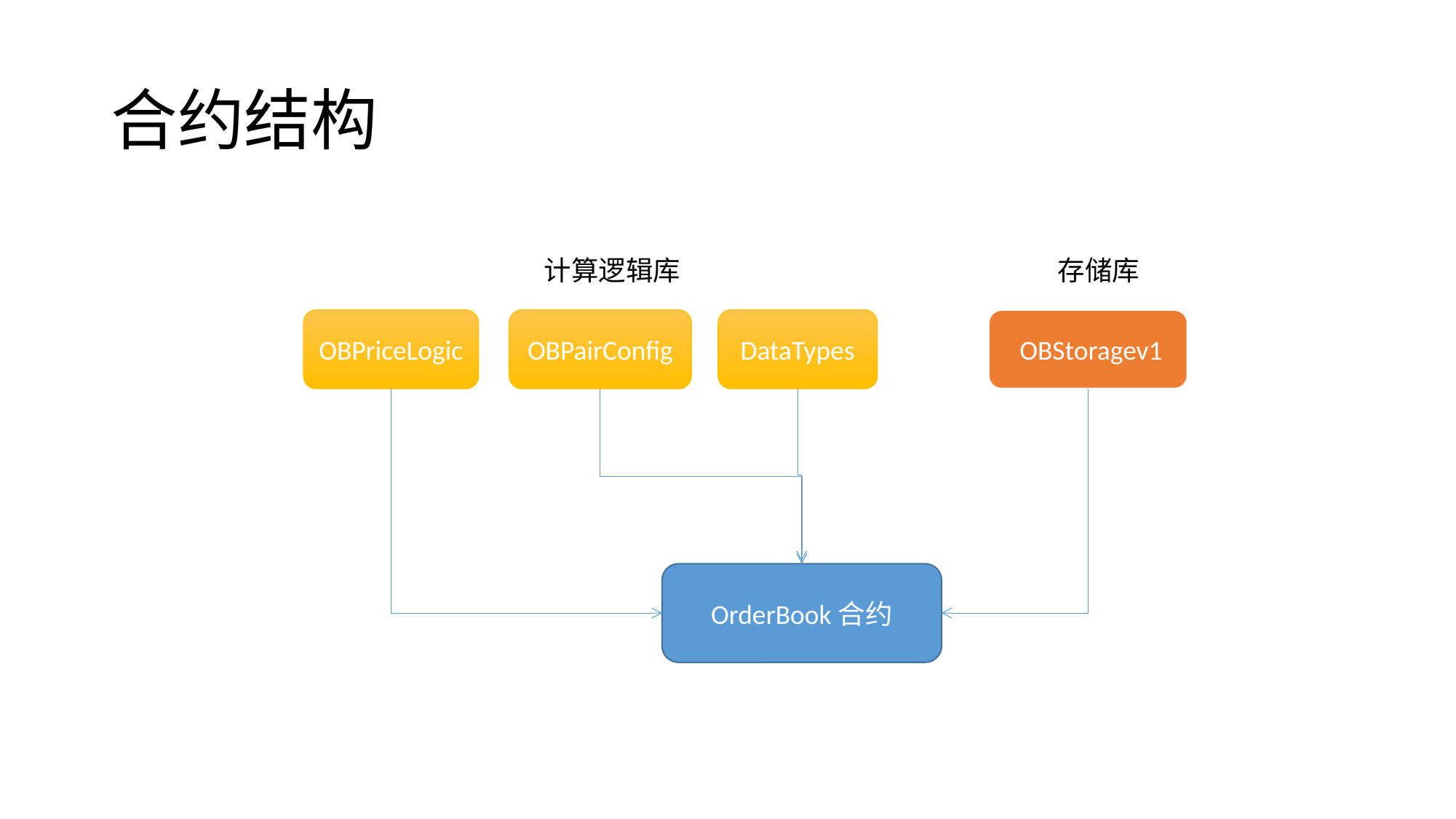

# 合约结构
计算逻辑库
存储库
OBPriceLogic
OBPairConfig
DataTypes
 OBStoragev1
OrderBook合约